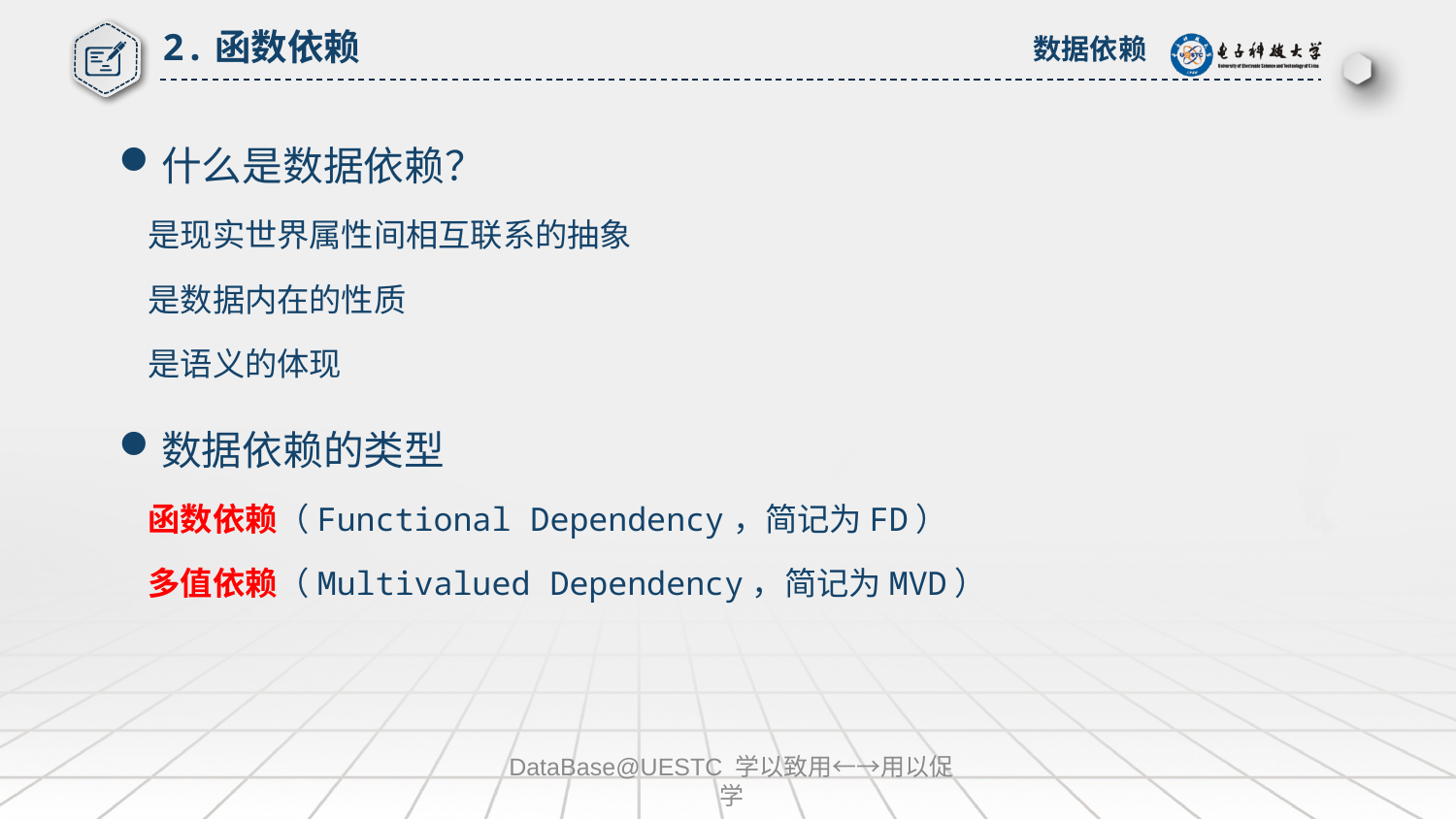

# 2.函数依赖
数据依赖
什么是数据依赖？
   是现实世界属性间相互联系的抽象
   是数据内在的性质
   是语义的体现

数据依赖的类型
   函数依赖（Functional Dependency，简记为FD）
   多值依赖（Multivalued Dependency，简记为MVD）
7
DataBase@UESTC 学以致用←→用以促学